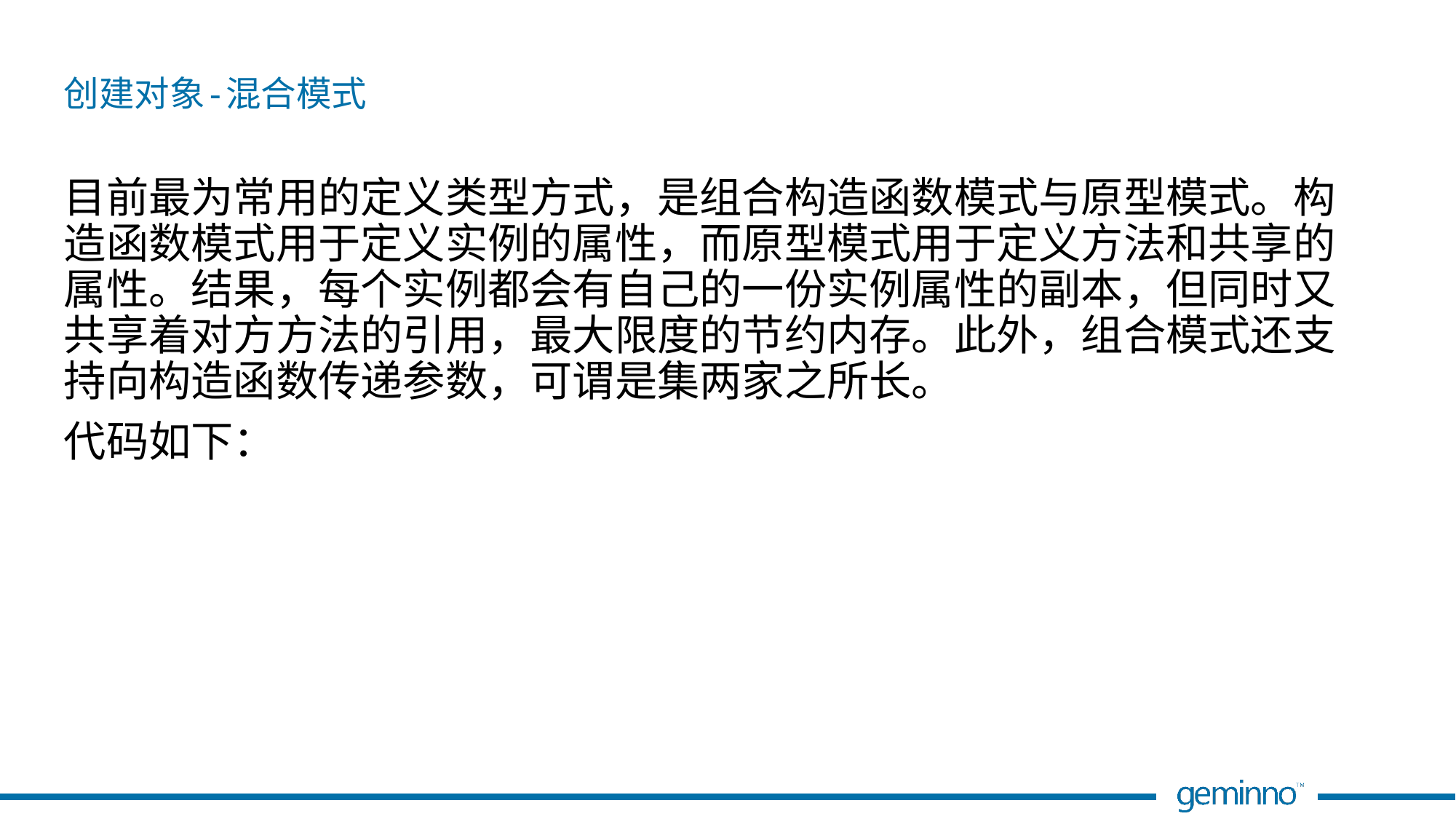

# 创建对象-混合模式
目前最为常用的定义类型方式，是组合构造函数模式与原型模式。构造函数模式用于定义实例的属性，而原型模式用于定义方法和共享的属性。结果，每个实例都会有自己的一份实例属性的副本，但同时又共享着对方方法的引用，最大限度的节约内存。此外，组合模式还支持向构造函数传递参数，可谓是集两家之所长。
代码如下：